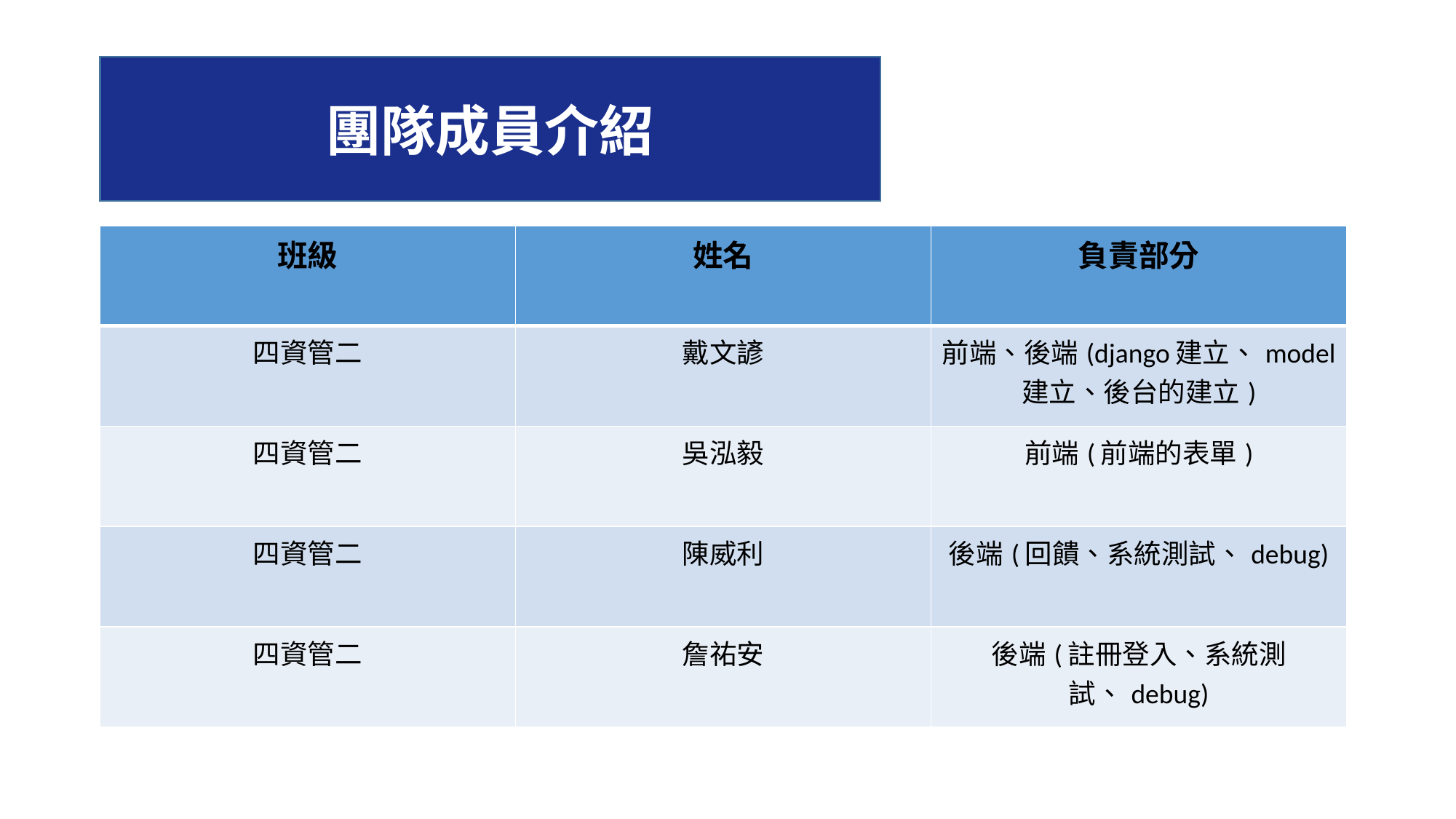

團隊成員介紹
| 班級 | 姓名 | 負責部分 |
| --- | --- | --- |
| 四資管二 | 戴文諺 | 前端、後端(django建立、model建立、後台的建立) |
| 四資管二 | 吳泓毅 | 前端(前端的表單) |
| 四資管二 | 陳威利 | 後端(回饋、系統測試、debug) |
| 四資管二 | 詹祐安 | 後端(註冊登入、系統測試、debug) |